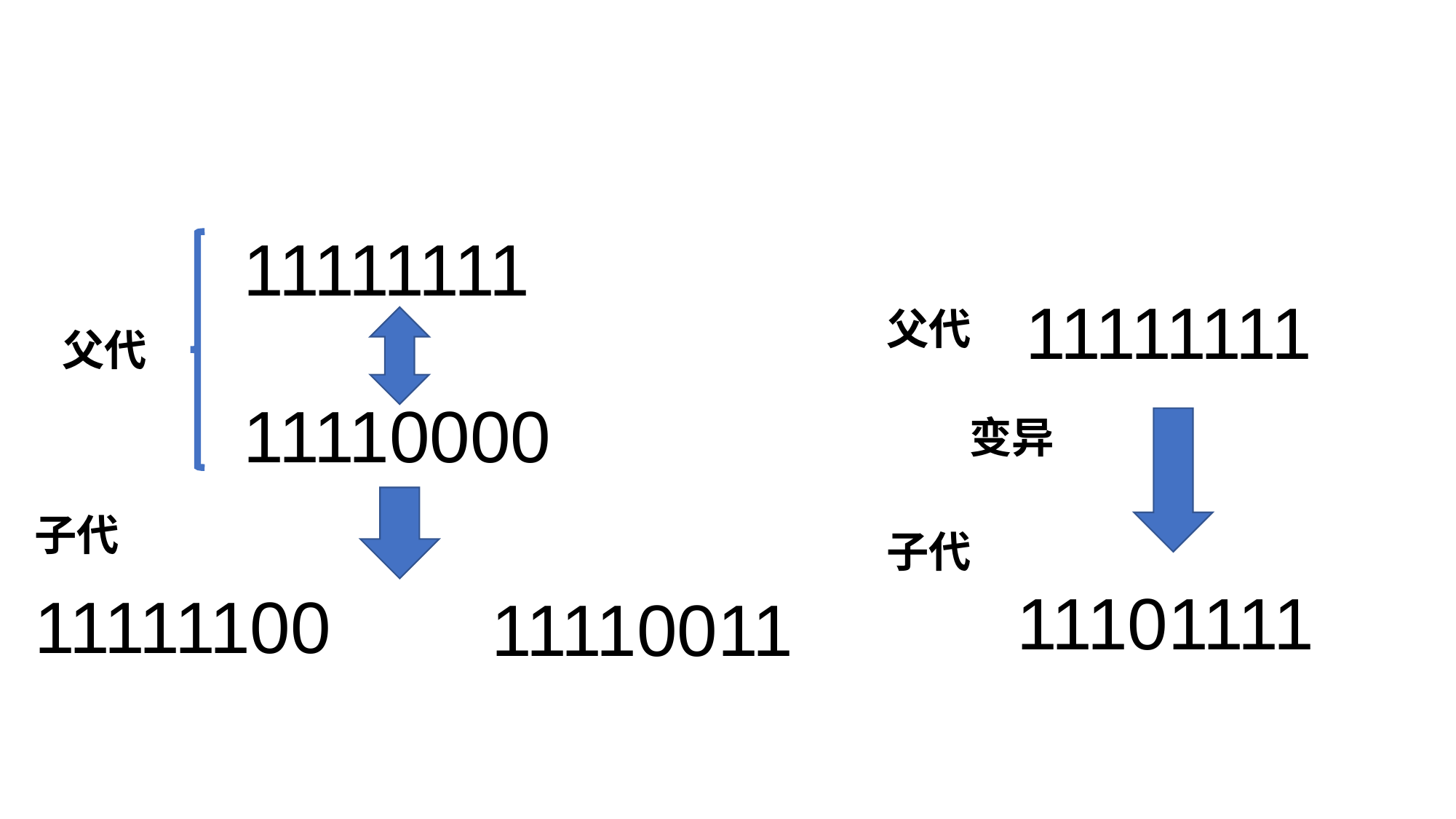

11111111
11111111

11110000
父代
父代

变异

11101111
11111100
11110011

子代
子代